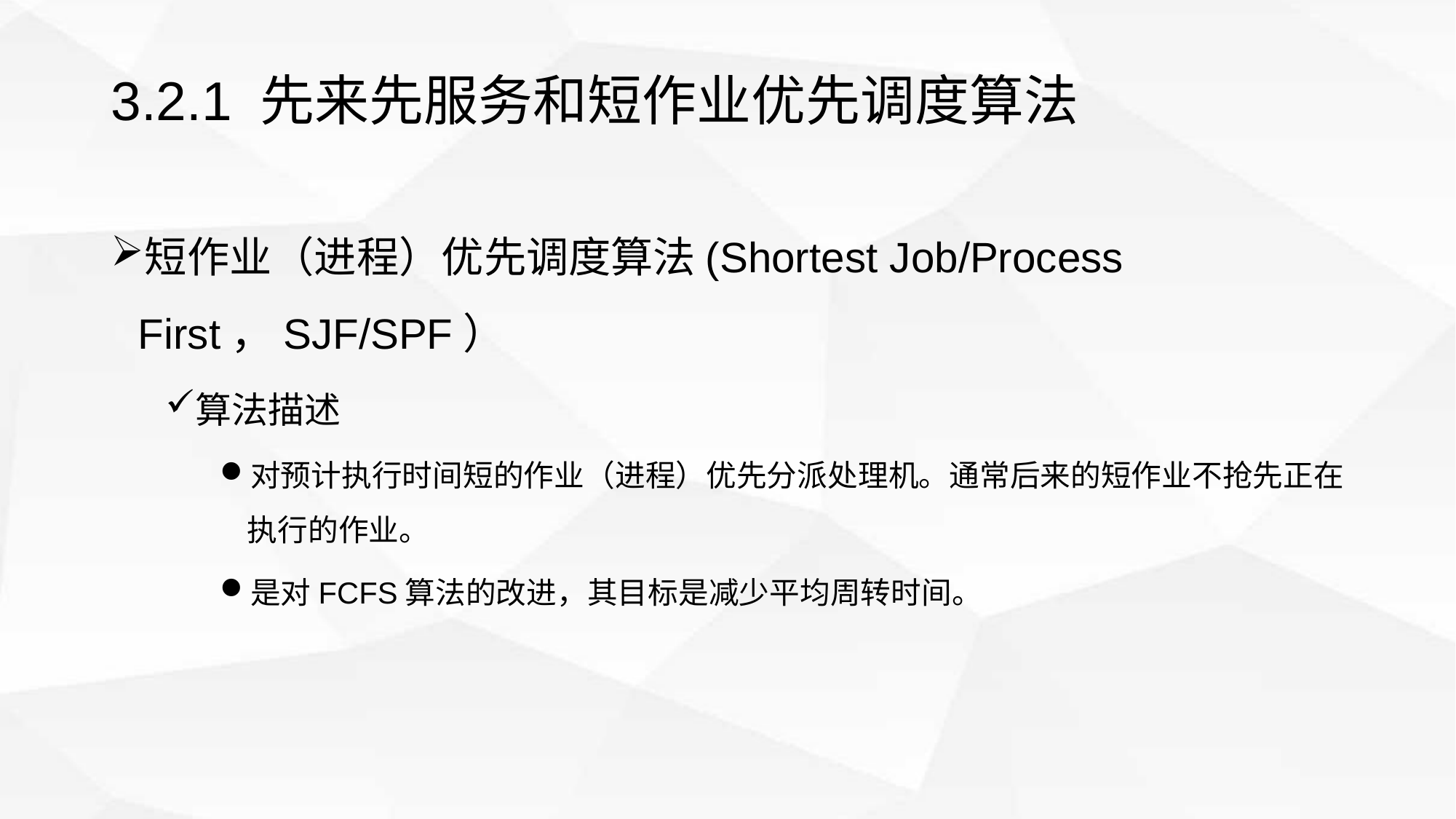

# 3.2.1 先来先服务和短作业优先调度算法
短作业（进程）优先调度算法(Shortest Job/Process First，SJF/SPF）
算法描述
对预计执行时间短的作业（进程）优先分派处理机。通常后来的短作业不抢先正在执行的作业。
是对FCFS算法的改进，其目标是减少平均周转时间。